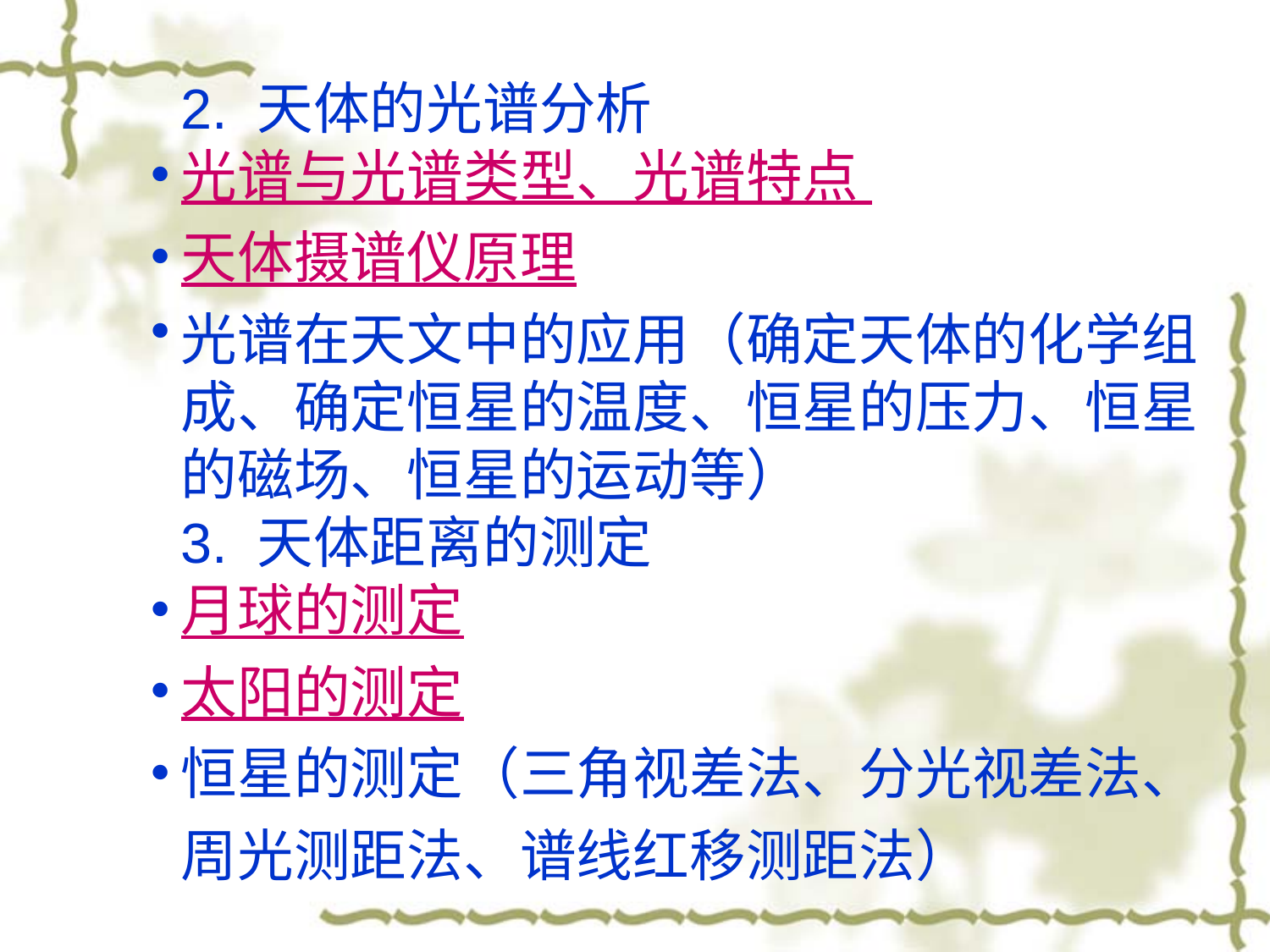

2. 天体的光谱分析
光谱与光谱类型、光谱特点
天体摄谱仪原理
光谱在天文中的应用（确定天体的化学组成、确定恒星的温度、恒星的压力、恒星的磁场、恒星的运动等）
3. 天体距离的测定
月球的测定
太阳的测定
恒星的测定（三角视差法、分光视差法、周光测距法、谱线红移测距法）